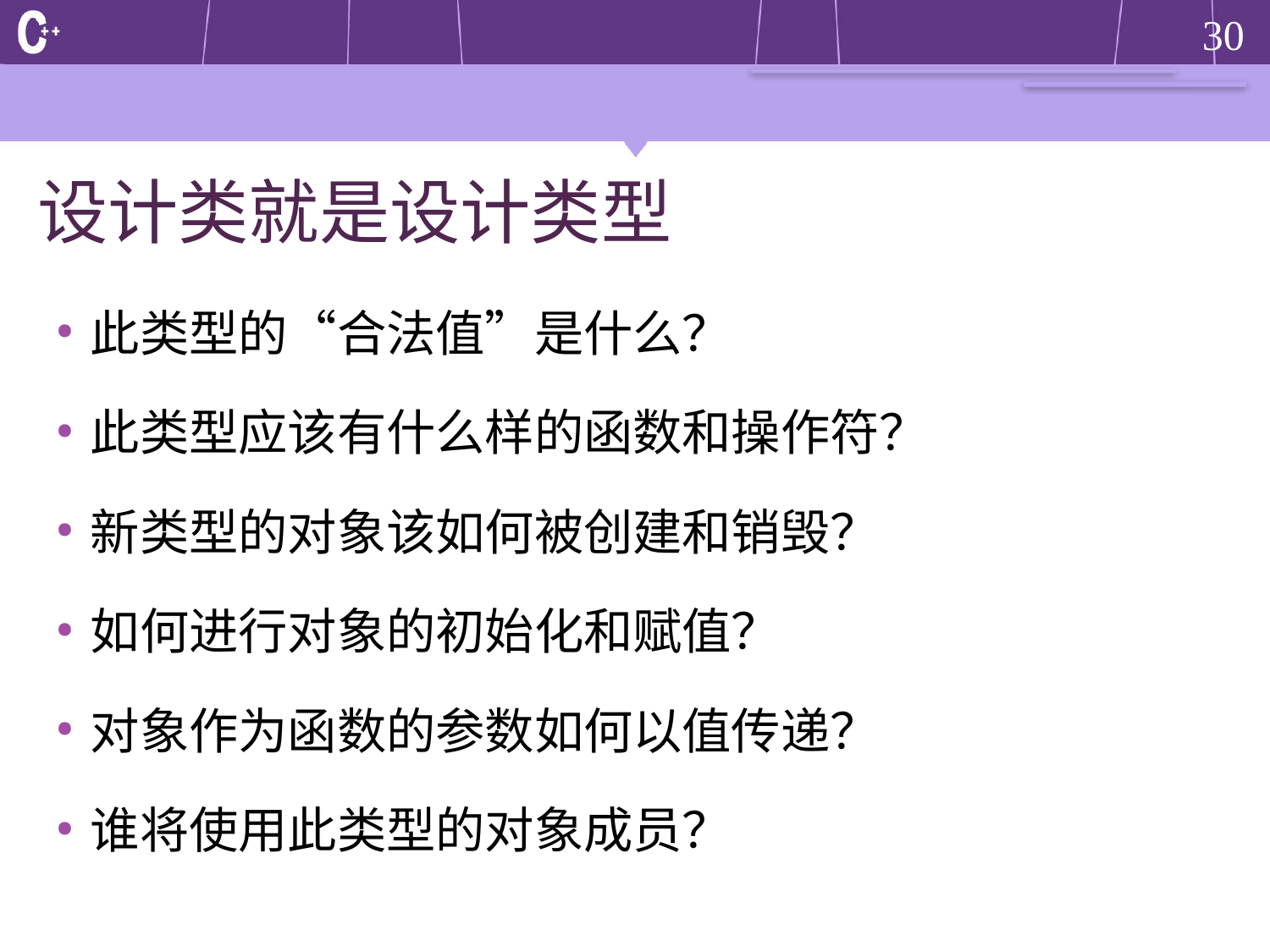

# 设计类就是设计类型
此类型的“合法值”是什么？
此类型应该有什么样的函数和操作符？
新类型的对象该如何被创建和销毁？
如何进行对象的初始化和赋值？
对象作为函数的参数如何以值传递？
谁将使用此类型的对象成员？